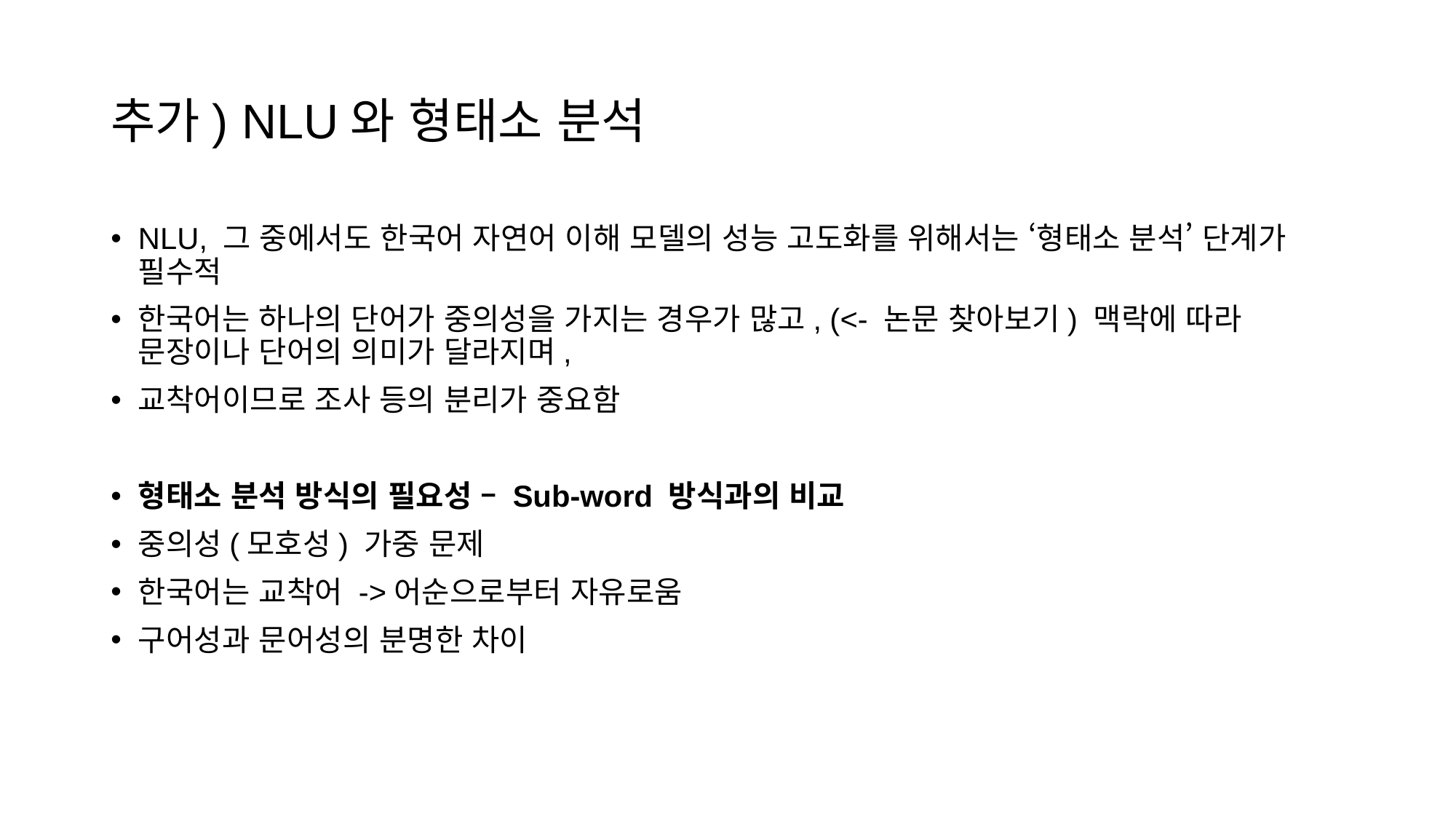

# 추가) NLU와 형태소 분석
NLU, 그 중에서도 한국어 자연어 이해 모델의 성능 고도화를 위해서는 ‘형태소 분석’ 단계가 필수적
한국어는 하나의 단어가 중의성을 가지는 경우가 많고, (<- 논문 찾아보기) 맥락에 따라 문장이나 단어의 의미가 달라지며,
교착어이므로 조사 등의 분리가 중요함

형태소 분석 방식의 필요성 – Sub-word 방식과의 비교
중의성(모호성) 가중 문제
한국어는 교착어 ->어순으로부터 자유로움
구어성과 문어성의 분명한 차이